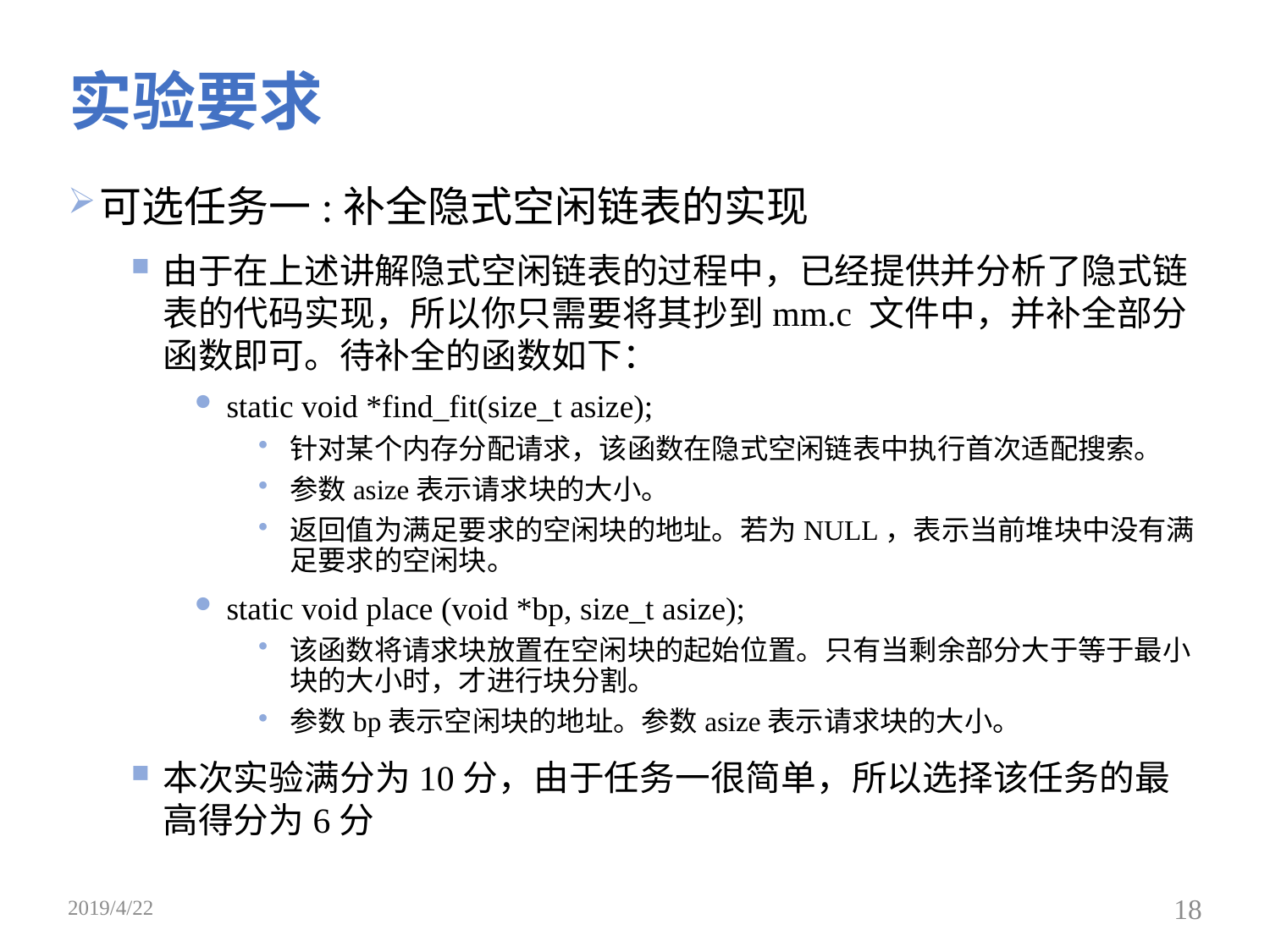

# 实验要求
可选任务一:补全隐式空闲链表的实现
由于在上述讲解隐式空闲链表的过程中，已经提供并分析了隐式链表的代码实现，所以你只需要将其抄到mm.c 文件中，并补全部分函数即可。待补全的函数如下：
static void *find_fit(size_t asize);
针对某个内存分配请求，该函数在隐式空闲链表中执行首次适配搜索。
参数asize表示请求块的大小。
返回值为满足要求的空闲块的地址。若为NULL，表示当前堆块中没有满足要求的空闲块。
static void place (void *bp, size_t asize);
该函数将请求块放置在空闲块的起始位置。只有当剩余部分大于等于最小块的大小时，才进行块分割。
参数bp表示空闲块的地址。参数asize表示请求块的大小。
本次实验满分为10分，由于任务一很简单，所以选择该任务的最高得分为6分
2019/4/22
18